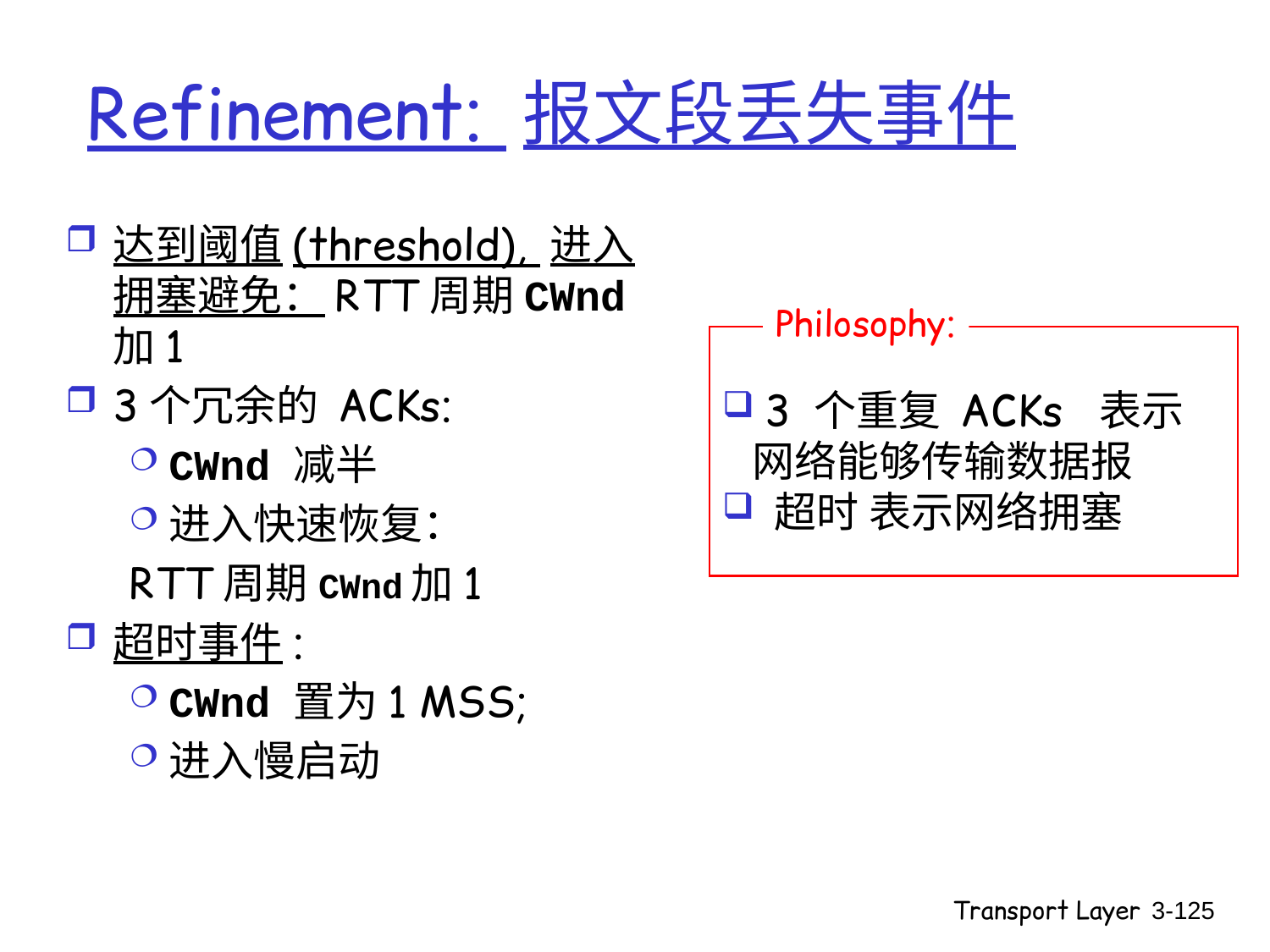

# Refinement: 报文段丢失事件
达到阈值(threshold), 进入拥塞避免：RTT周期CWnd加1
3个冗余的 ACKs:
CWnd 减半
进入快速恢复：
RTT周期CWnd加1
超时事件:
CWnd 置为1 MSS;
进入慢启动

Philosophy:

 3 个重复 ACKs  表示网络能够传输数据报
 超时 表示网络拥塞

Transport Layer
3-125